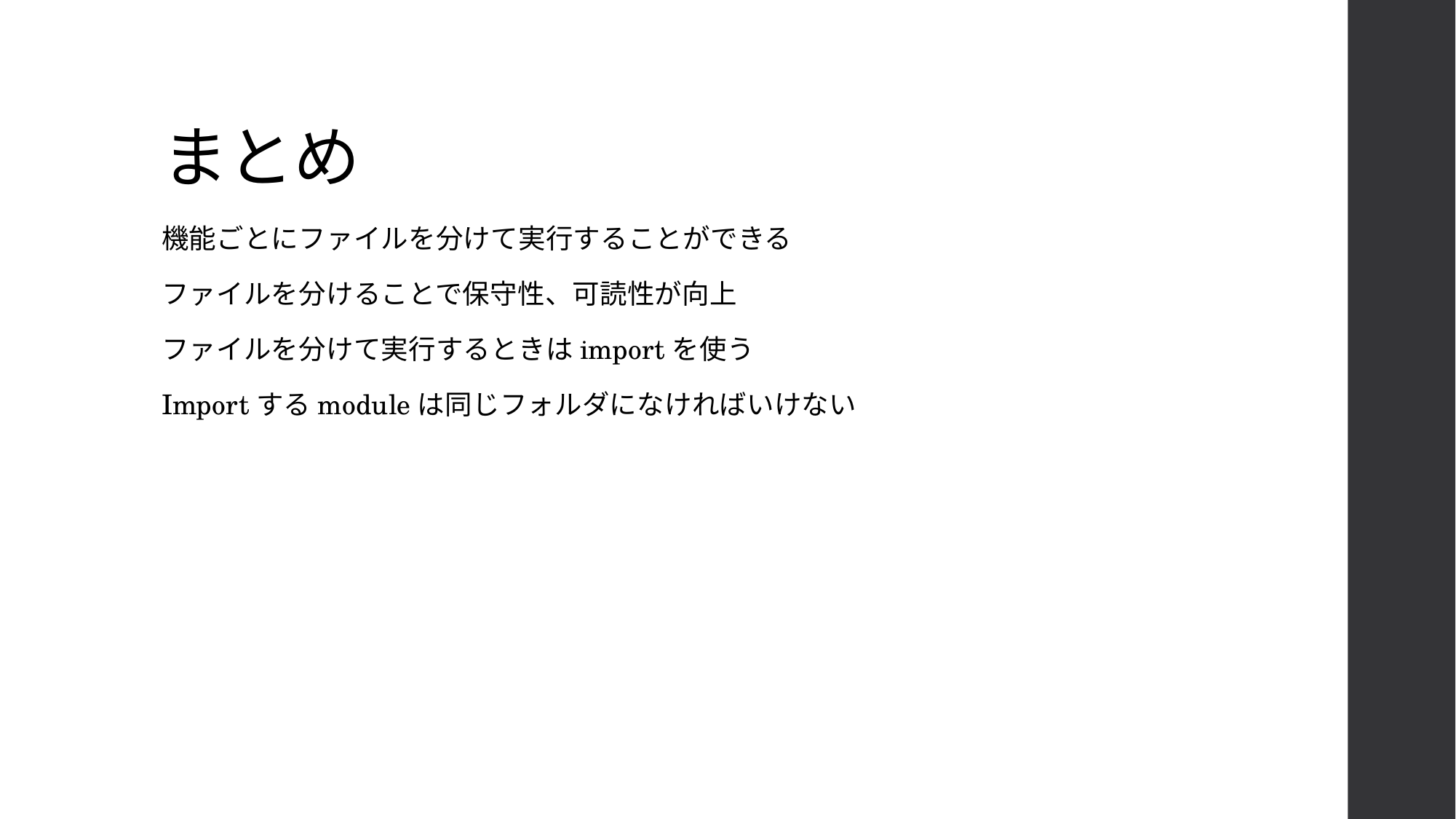

# まとめ
機能ごとにファイルを分けて実行することができる
ファイルを分けることで保守性、可読性が向上
ファイルを分けて実行するときはimportを使う
Importするmoduleは同じフォルダになければいけない